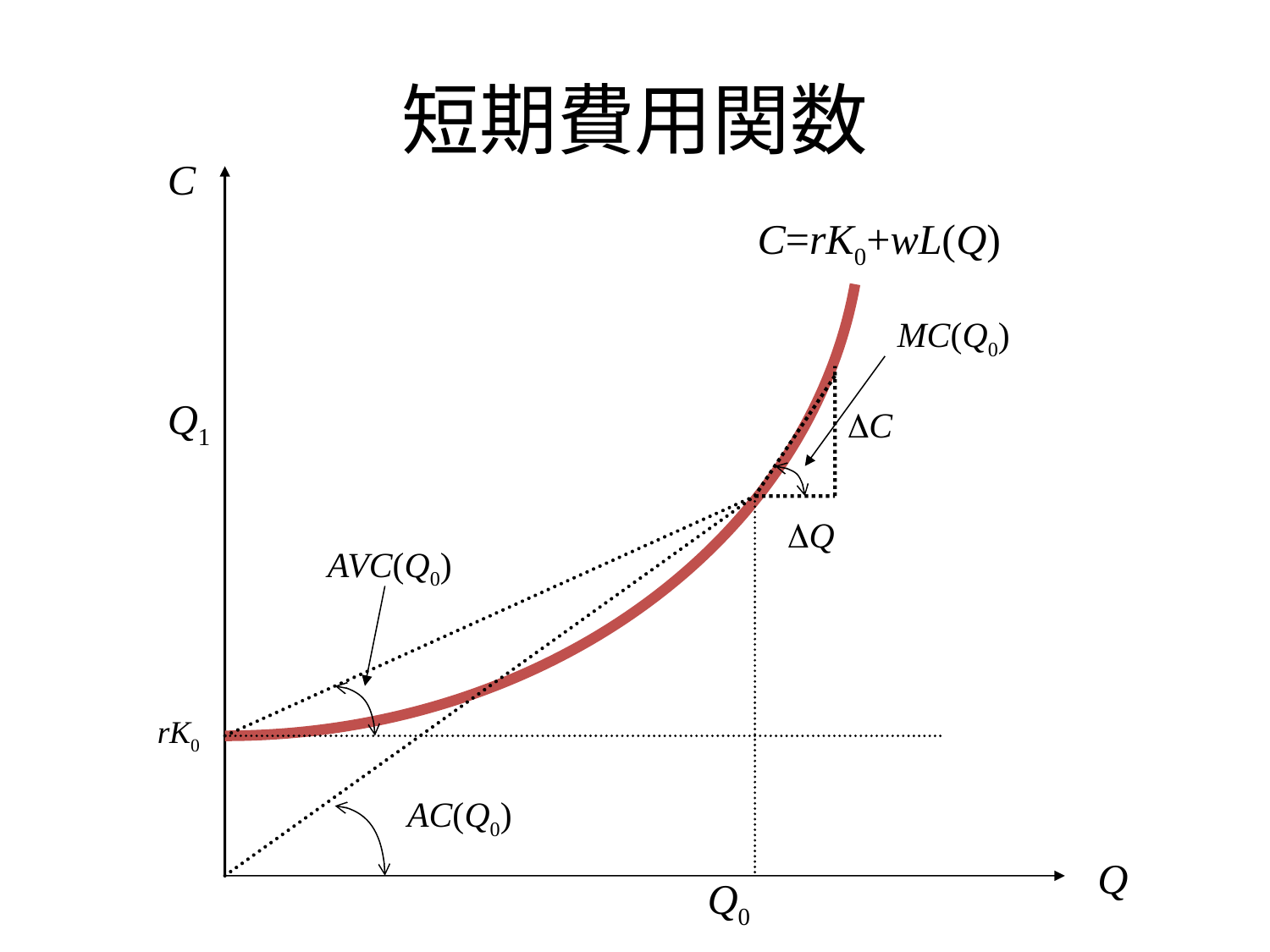

# 短期費用関数
C

C=rK0+wL(Q)
MC(Q0)

Q1
ΔC

ΔQ
AVC(Q0)

rK0

AC(Q0)

Q
Q0